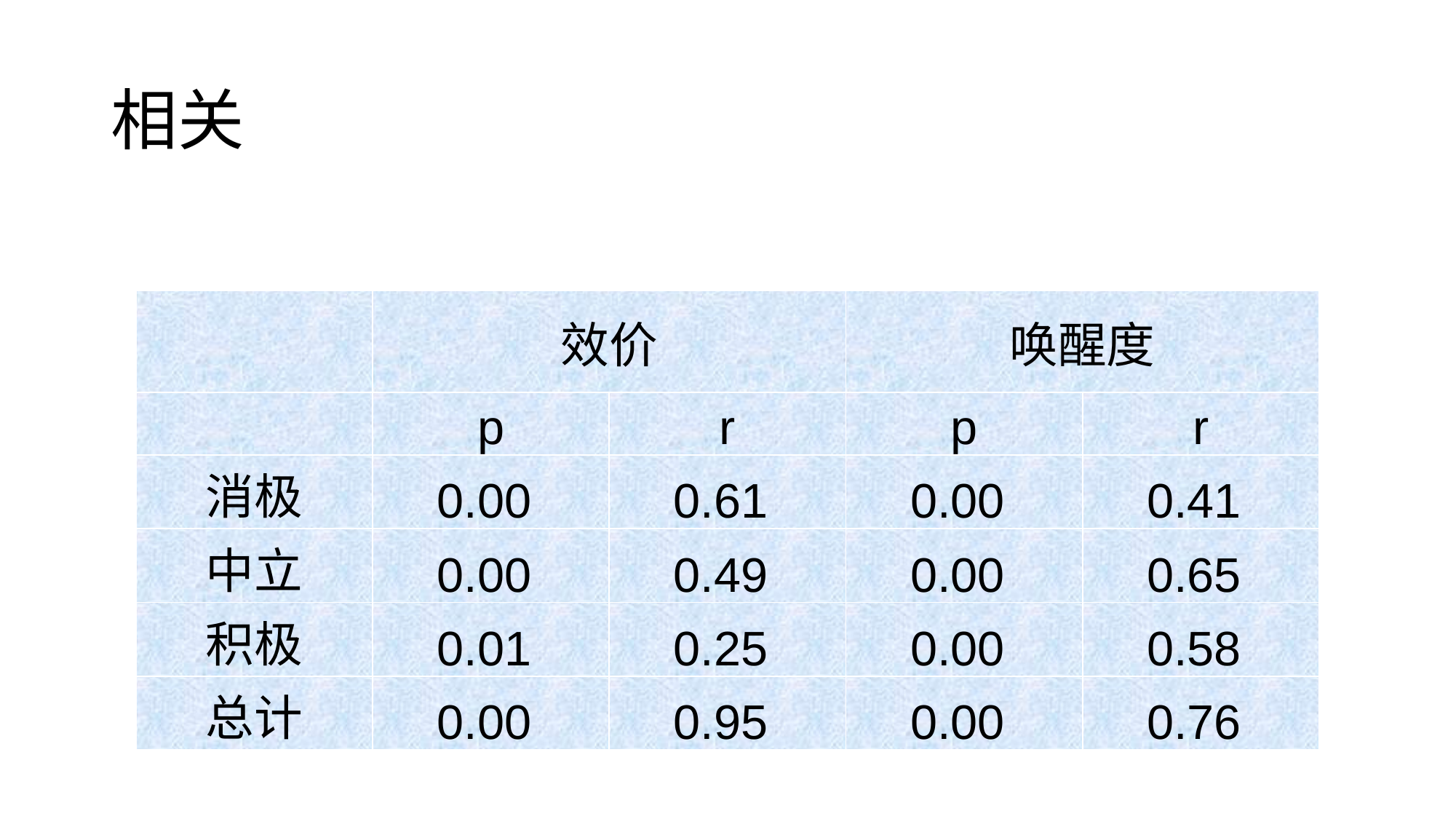

# 相关
|  | 效价 |  | 唤醒度 |  |
| --- | --- | --- | --- | --- |
|  | p | r | p | r |
| 消极 | 0.00 | 0.61 | 0.00 | 0.41 |
| 中立 | 0.00 | 0.49 | 0.00 | 0.65 |
| 积极 | 0.01 | 0.25 | 0.00 | 0.58 |
| 总计 | 0.00 | 0.95 | 0.00 | 0.76 |